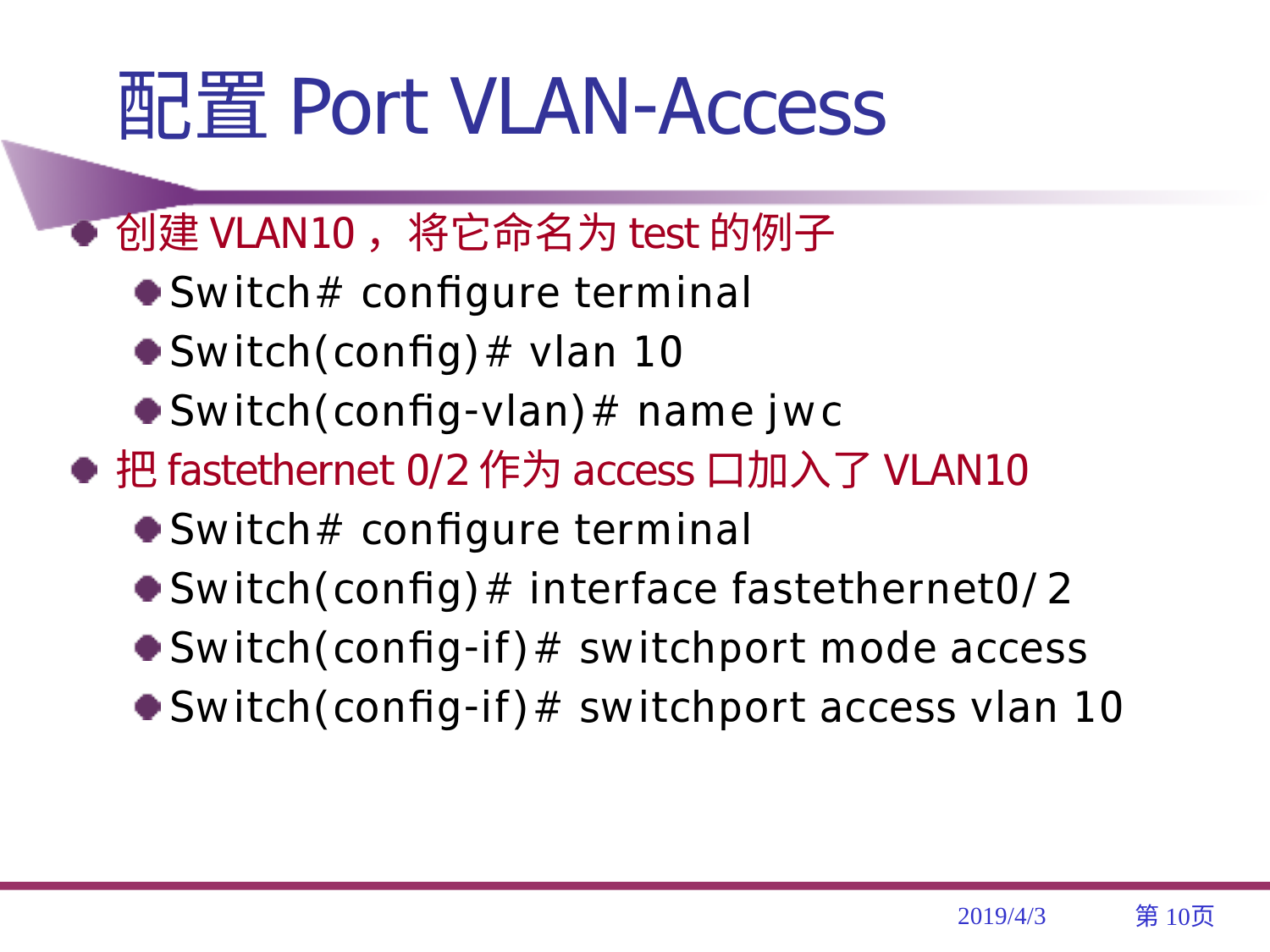

# 配置Port VLAN-Access
创建VLAN10，将它命名为test的例子
Switch# configure terminal
Switch(config)# vlan 10
Switch(config-vlan)# name jwc
把fastethernet 0/2作为access口加入了VLAN10
Switch# configure terminal
Switch(config)# interface fastethernet0/2
Switch(config-if)# switchport mode access
Switch(config-if)# switchport access vlan 10
2019/4/3